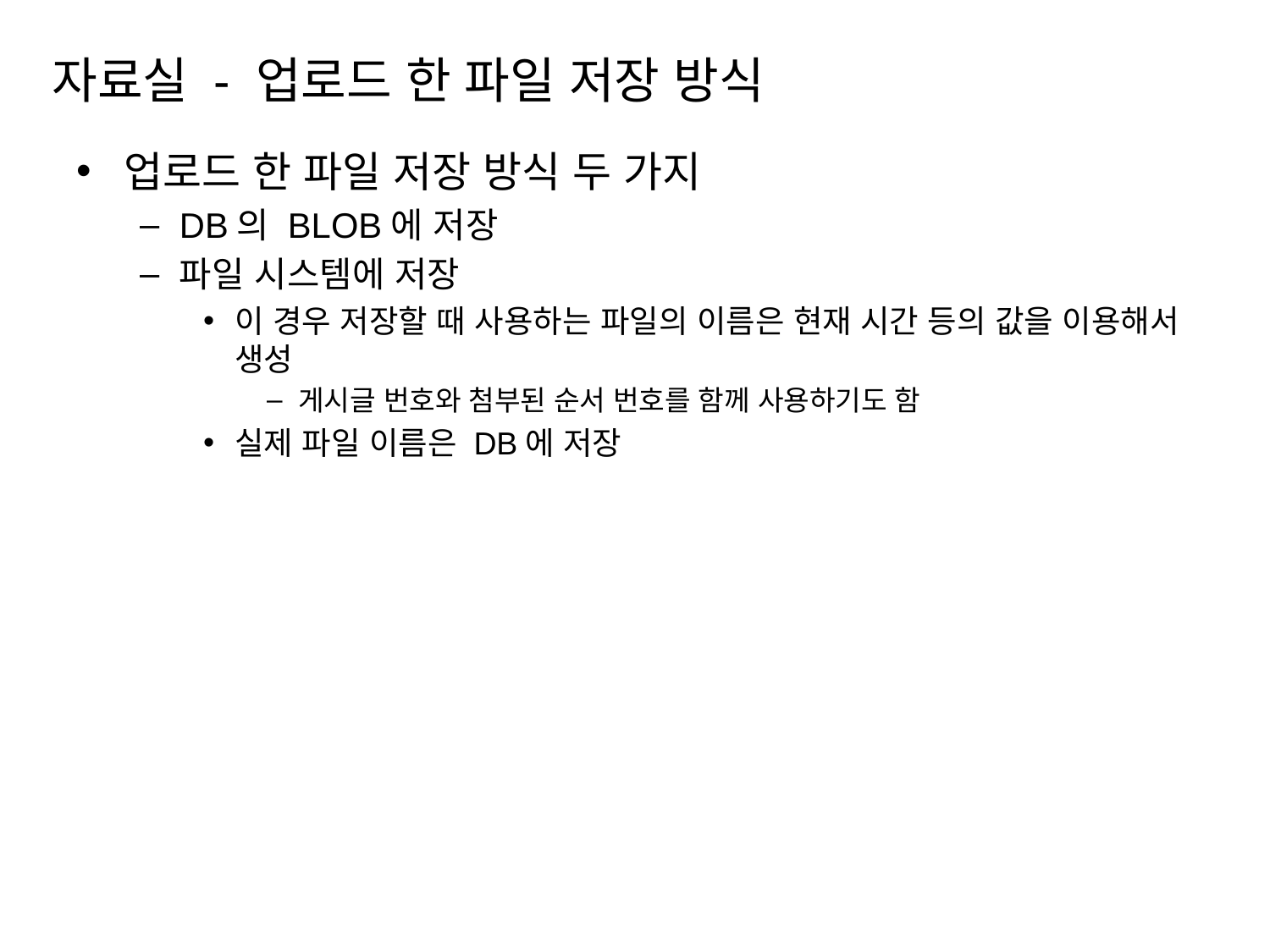

# 자료실 - 업로드 한 파일 저장 방식
업로드 한 파일 저장 방식 두 가지
DB의 BLOB에 저장
파일 시스템에 저장
이 경우 저장할 때 사용하는 파일의 이름은 현재 시간 등의 값을 이용해서 생성
게시글 번호와 첨부된 순서 번호를 함께 사용하기도 함
실제 파일 이름은 DB에 저장